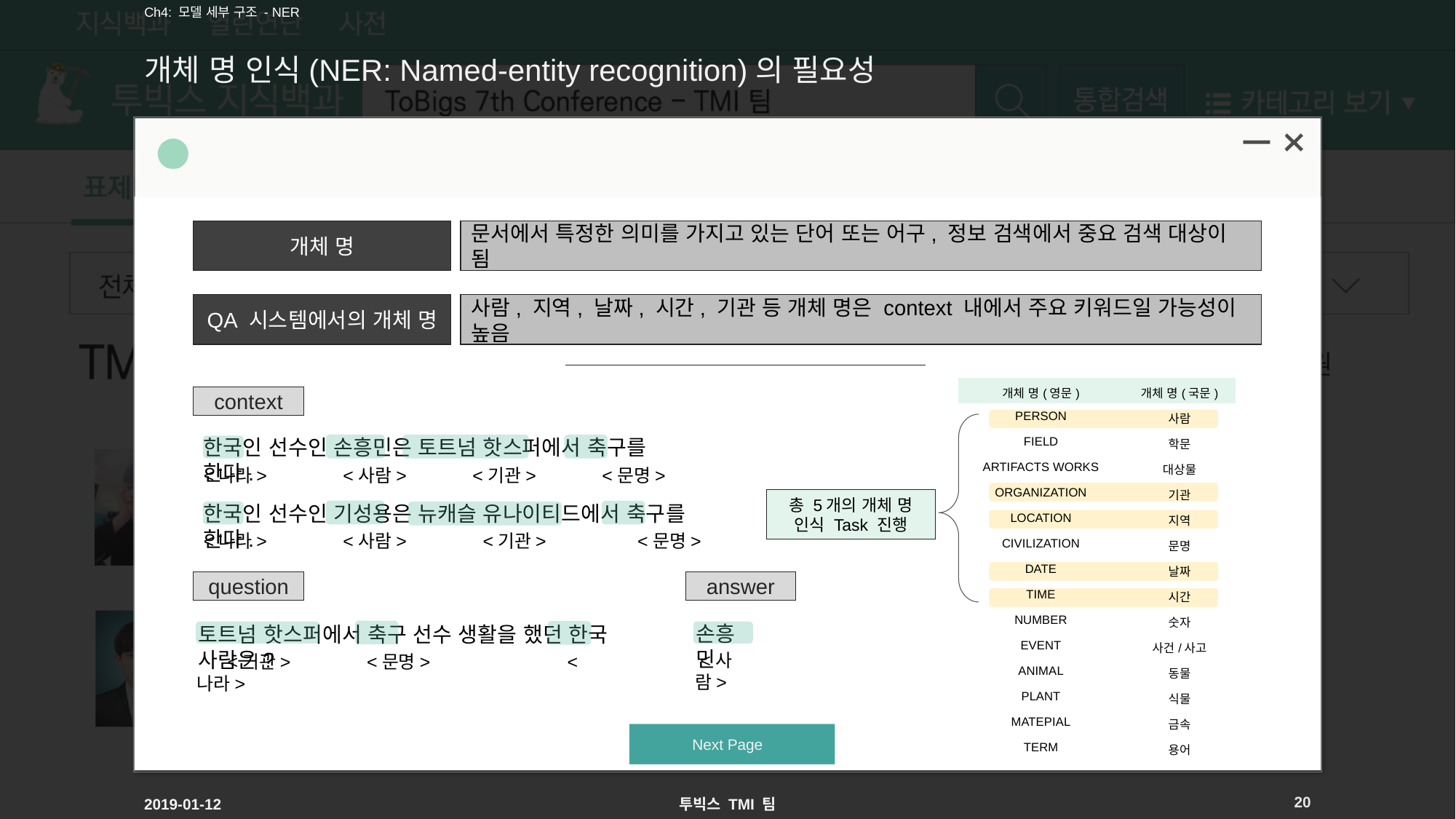

Ch4: 모델 세부 구조 - NER

# 개체 명 인식(NER: Named-entity recognition)의 필요성
문서에서 특정한 의미를 가지고 있는 단어 또는 어구, 정보 검색에서 중요 검색 대상이 됨
개체 명
QA 시스템에서의 개체 명
사람, 지역, 날짜, 시간, 기관 등 개체 명은 context 내에서 주요 키워드일 가능성이 높음
| 개체 명(영문) | 개체 명(국문) |
| --- | --- |
| PERSON | 사람 |
| FIELD | 학문 |
| ARTIFACTS WORKS | 대상물 |
| ORGANIZATION | 기관 |
| LOCATION | 지역 |
| CIVILIZATION | 문명 |
| DATE | 날짜 |
| TIME | 시간 |
| NUMBER | 숫자 |
| EVENT | 사건/사고 |
| ANIMAL | 동물 |
| PLANT | 식물 |
| MATEPIAL | 금속 |
| TERM | 용어 |
context

한국인 선수인 손흥민은 토트넘 핫스퍼에서 축구를 한다.

<나라>               <사람>             <기관>             <문명>

총 5개의 개체 명 인식 Task 진행
한국인 선수인 기성용은 뉴캐슬 유나이티드에서 축구를 한다.

<나라>               <사람>               <기관>                  <문명>

question
토트넘 핫스퍼에서 축구 선수 생활을 했던 한국 사람은?

      <기관>               <문명>                           <나라>
answer
손흥민

 <사람>

20